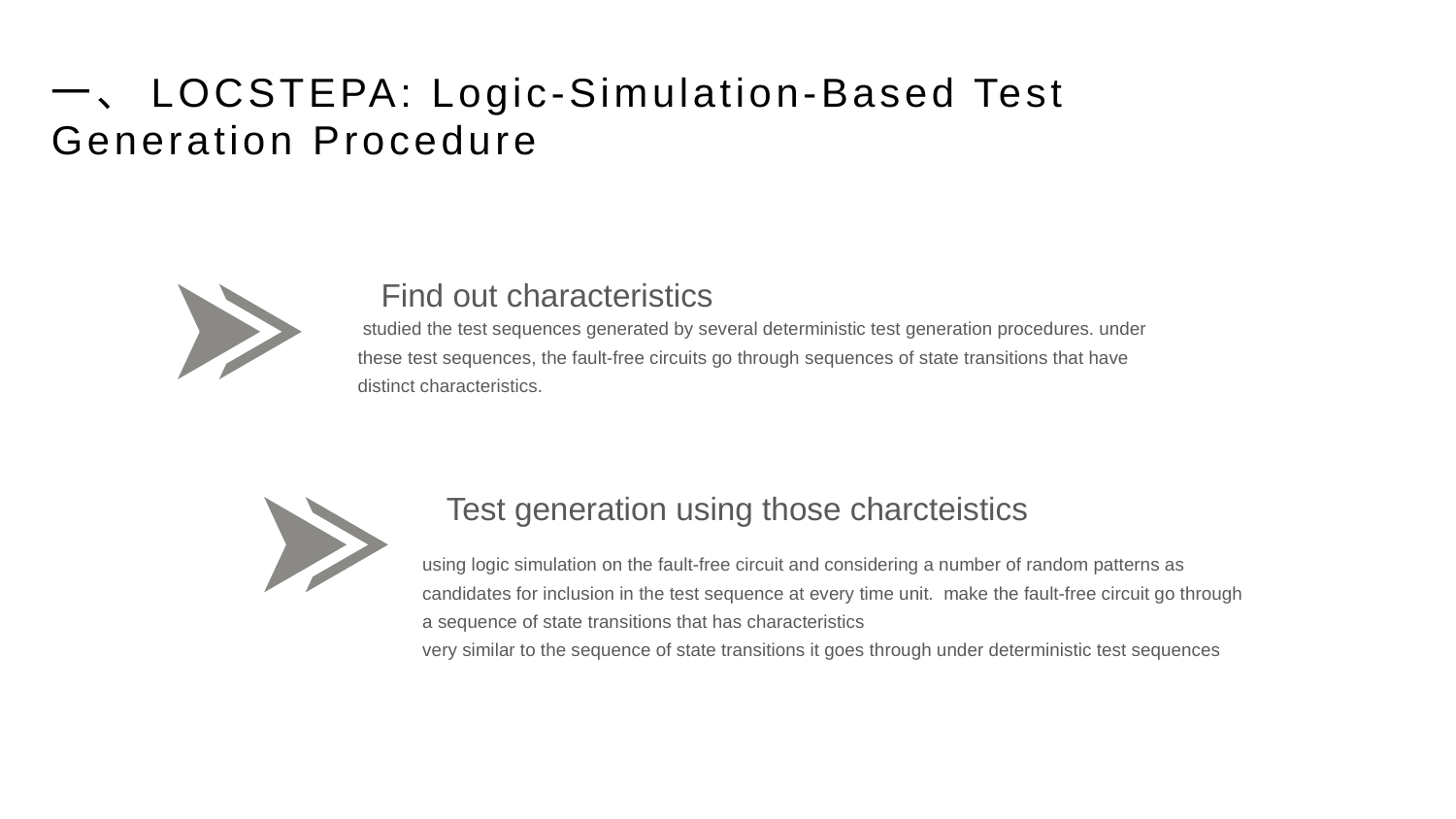

一、LOCSTEPA: Logic-Simulation-Based Test Generation Procedure
Find out characteristics

 studied the test sequences generated by several deterministic test generation procedures. under these test sequences, the fault-free circuits go through sequences of state transitions that have distinct characteristics.
Test generation using those charcteistics

using logic simulation on the fault-free circuit and considering a number of random patterns as candidates for inclusion in the test sequence at every time unit.  make the fault-free circuit go through a sequence of state transitions that has characteristics
very similar to the sequence of state transitions it goes through under deterministic test sequences